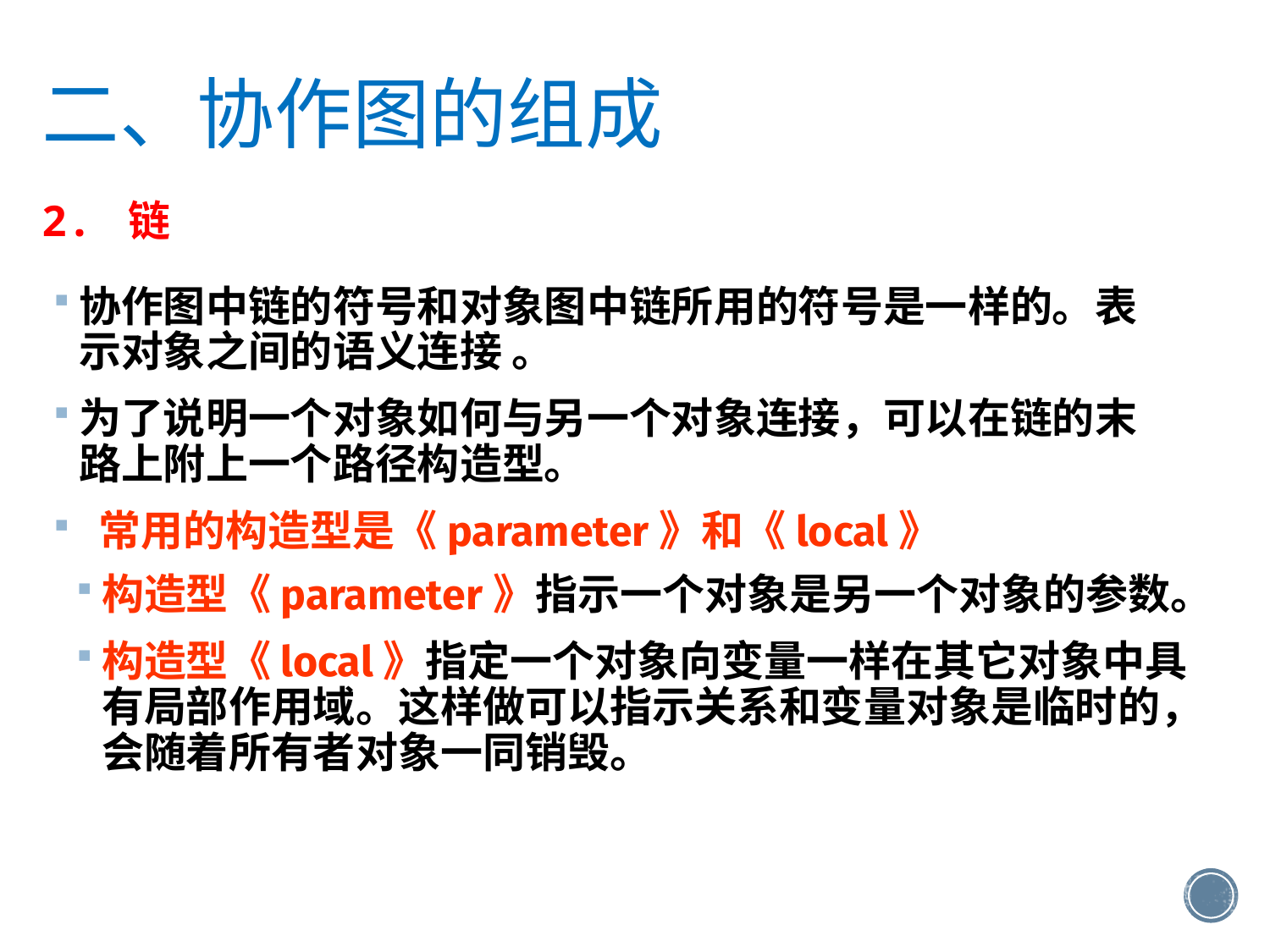

二、协作图的组成
2. 链
协作图中链的符号和对象图中链所用的符号是一样的。表示对象之间的语义连接 。
为了说明一个对象如何与另一个对象连接，可以在链的末路上附上一个路径构造型。
 常用的构造型是《parameter》和《local》

构造型《parameter》指示一个对象是另一个对象的参数。
构造型《local》指定一个对象向变量一样在其它对象中具有局部作用域。这样做可以指示关系和变量对象是临时的，会随着所有者对象一同销毁。